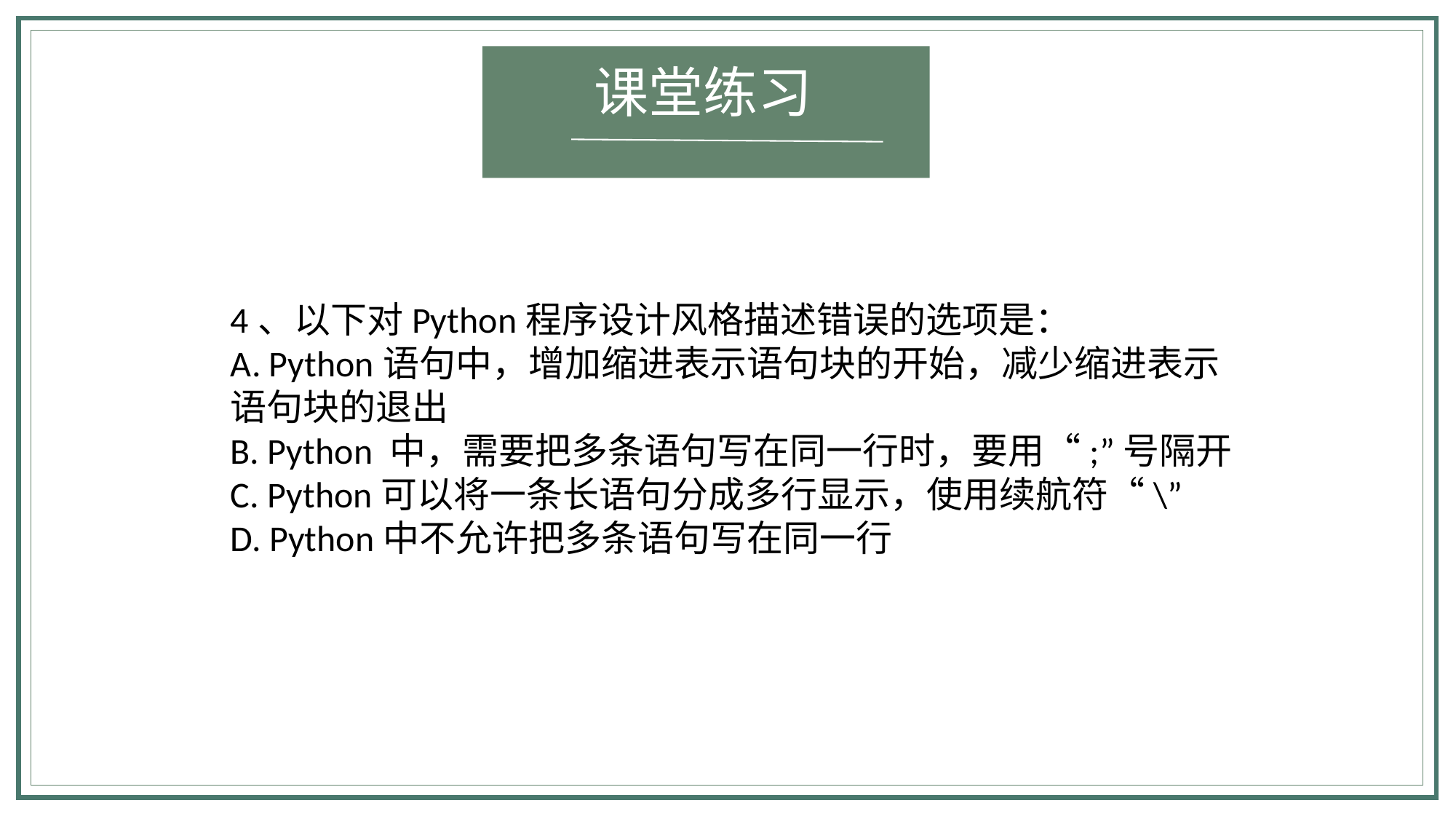

课堂练习

4、以下对Python程序设计风格描述错误的选项是： ‬‬‬‬‬‬‬‬‬‬‬‬‬‬‬‬‬‬‬‬‬‬‬‬‬‬‬‬‬‬‬‬‬‬‬‬‬‬‬‬‬‬
A. Python语句中，增加缩进表示语句块的开始，减少缩进表示语句块的退出
B. Python 中，需要把多条语句写在同一行时，要用“;”号隔开
C. Python可以将一条长语句分成多行显示，使用续航符“\”
D. Python中不允许把多条语句写在同一行